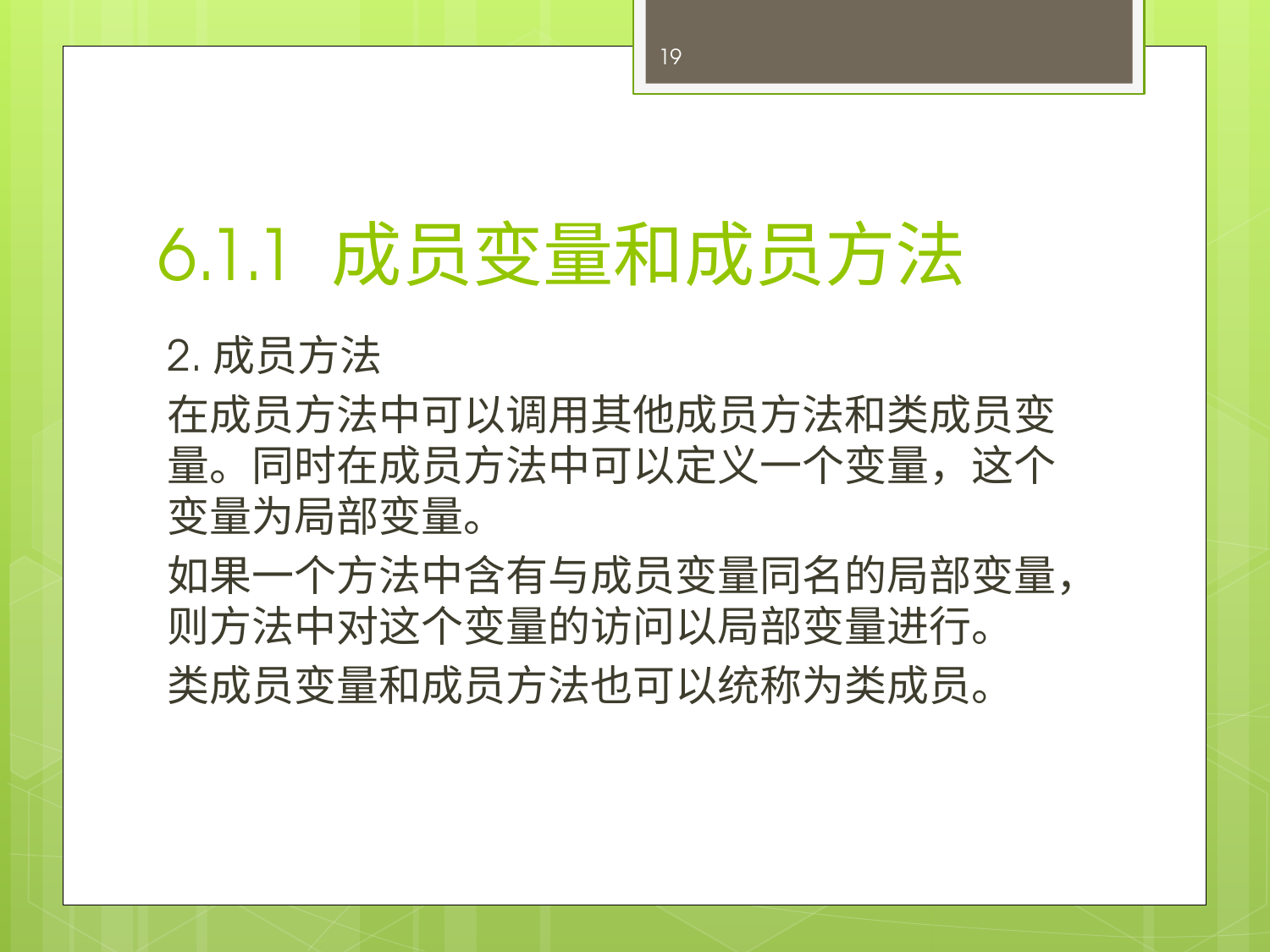

19
# 6.1.1 成员变量和成员方法
2.成员方法
在成员方法中可以调用其他成员方法和类成员变量。同时在成员方法中可以定义一个变量，这个变量为局部变量。
如果一个方法中含有与成员变量同名的局部变量，则方法中对这个变量的访问以局部变量进行。
类成员变量和成员方法也可以统称为类成员。